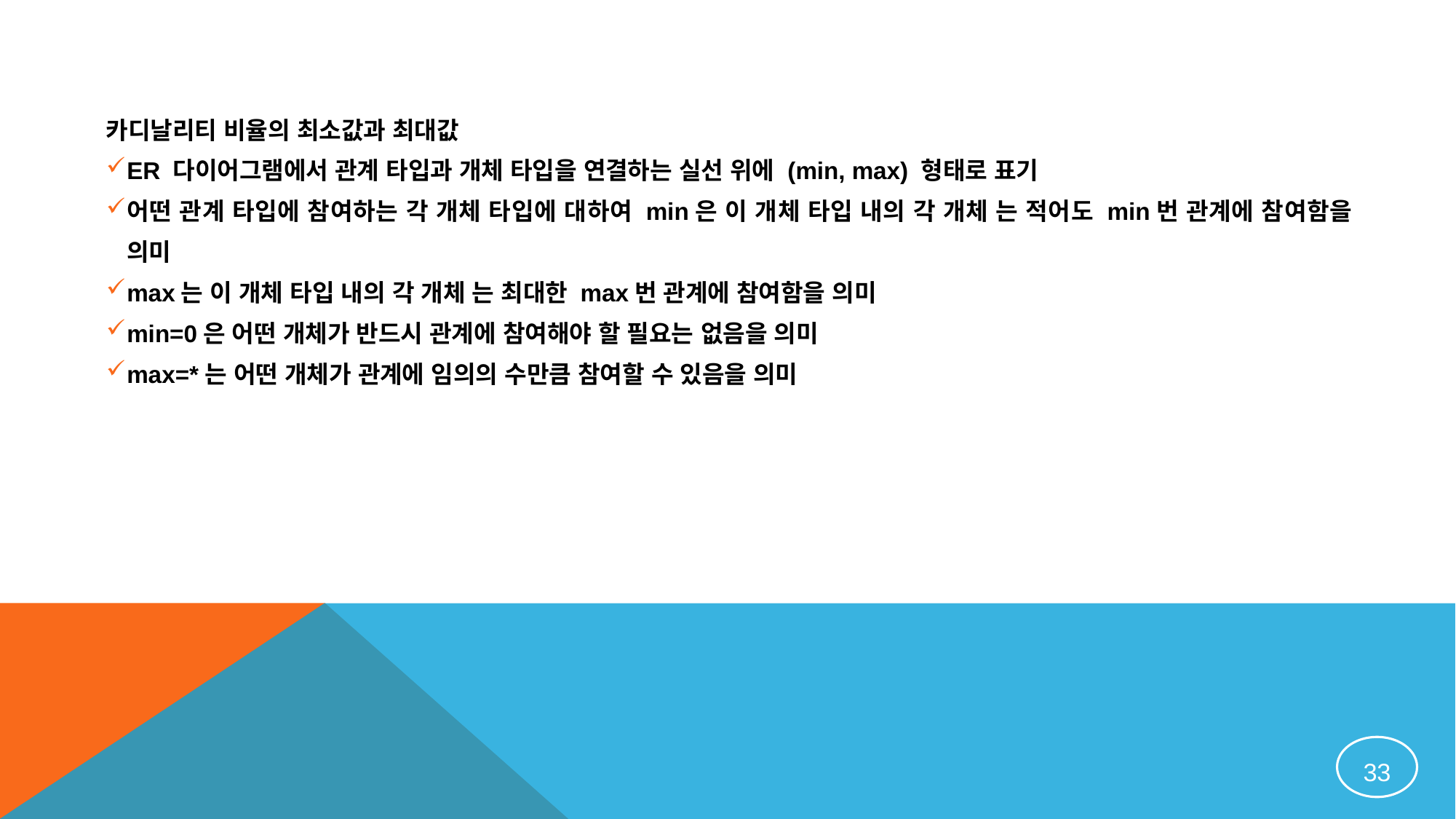

카디날리티 비율의 최소값과 최대값
ER 다이어그램에서 관계 타입과 개체 타입을 연결하는 실선 위에 (min, max) 형태로 표기
어떤 관계 타입에 참여하는 각 개체 타입에 대하여 min은 이 개체 타입 내의 각 개체 는 적어도 min번 관계에 참여함을 의미
max는 이 개체 타입 내의 각 개체 는 최대한 max번 관계에 참여함을 의미
min=0은 어떤 개체가 반드시 관계에 참여해야 할 필요는 없음을 의미
max=*는 어떤 개체가 관계에 임의의 수만큼 참여할 수 있음을 의미
33